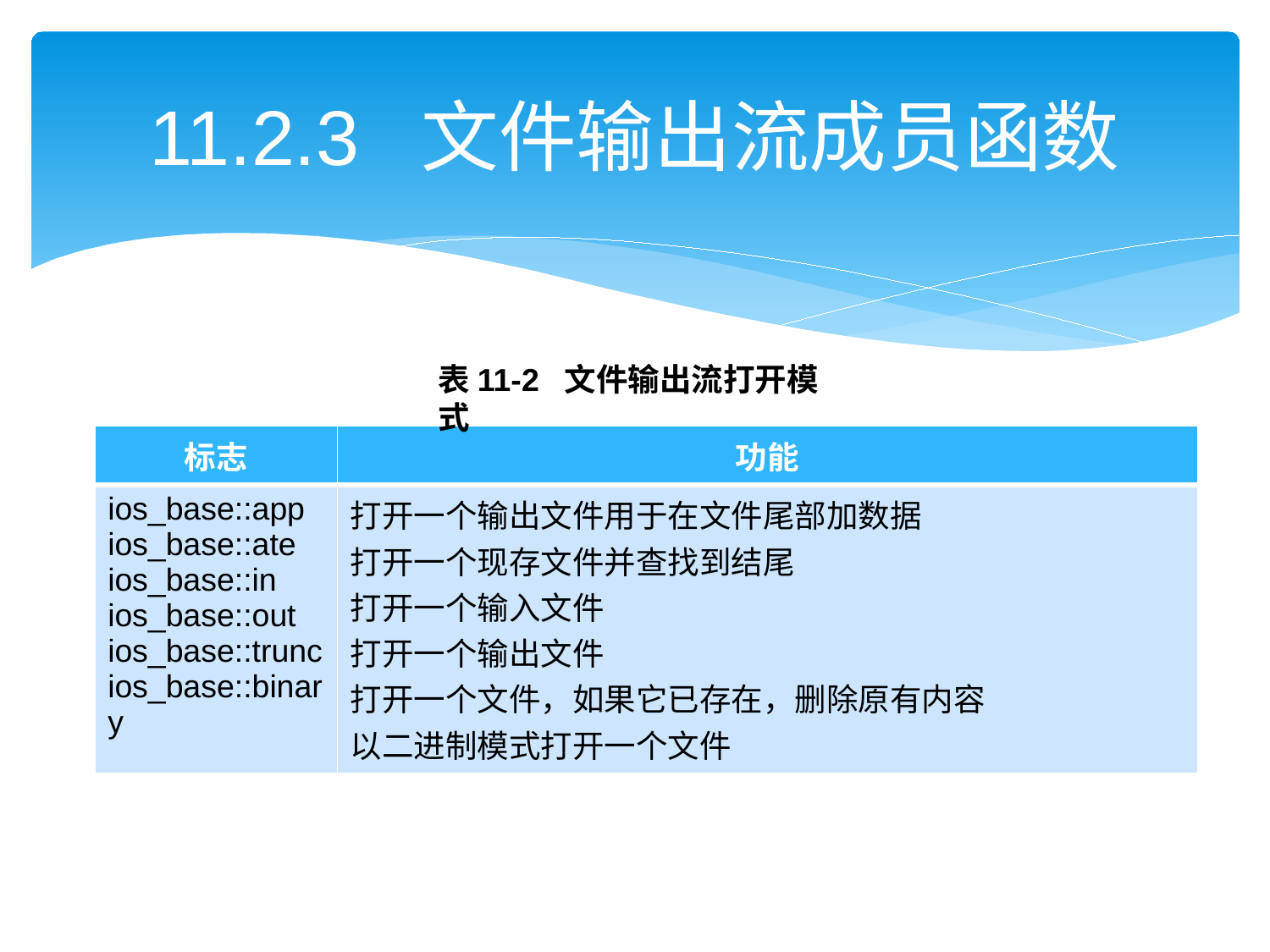

# 11.2.3  文件输出流成员函数
表11-2  文件输出流打开模式
| 标志 | 功能 |
| --- | --- |
| ios\_base::app ios\_base::ate ios\_base::in ios\_base::out ios\_base::trunc ios\_base::binary | 打开一个输出文件用于在文件尾部加数据 打开一个现存文件并查找到结尾 打开一个输入文件 打开一个输出文件 打开一个文件，如果它已存在，删除原有内容 以二进制模式打开一个文件 |